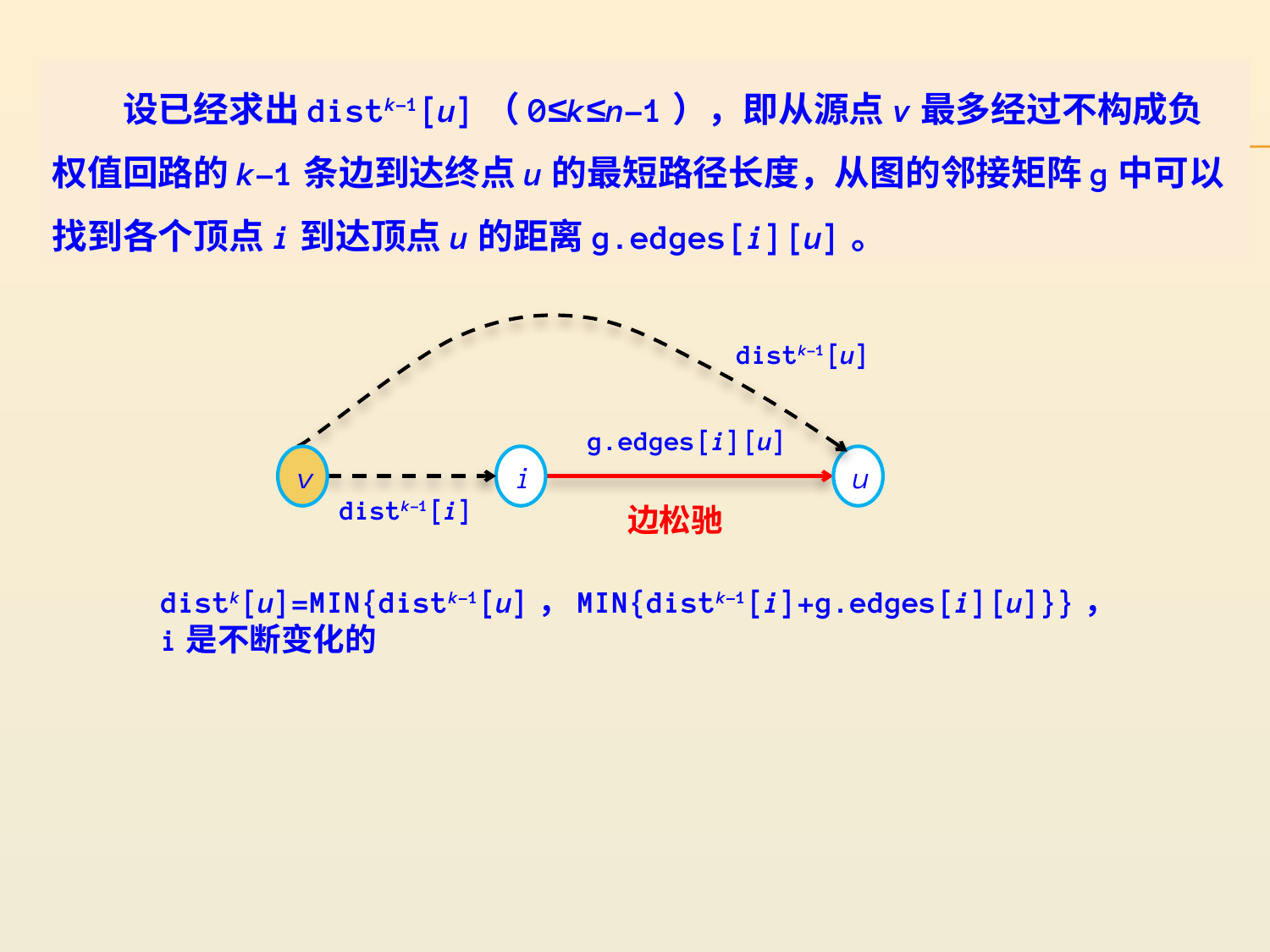

设已经求出distk-1[u]（0≤k≤n-1），即从源点v最多经过不构成负权值回路的k-1条边到达终点u的最短路径长度，从图的邻接矩阵g中可以找到各个顶点i到达顶点u的距离g.edges[i][u]。

distk-1[u]
v
i
u
distk-1[i]
g.edges[i][u]
边松驰
distk[u]=MIN{distk-1[u]，MIN{distk-1[i]+g.edges[i][u]}}，i是不断变化的